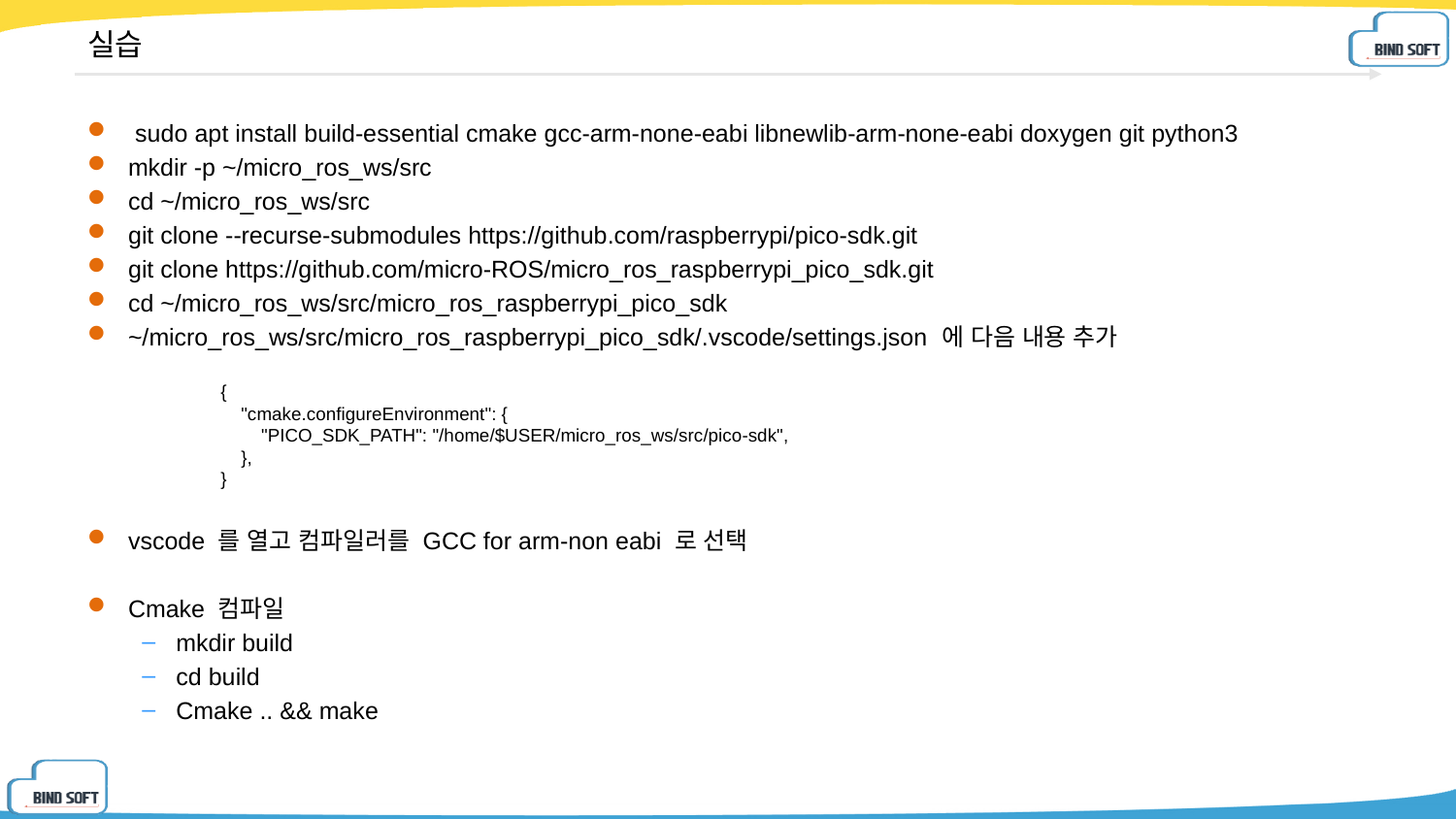

# 실습
 sudo apt install build-essential cmake gcc-arm-none-eabi libnewlib-arm-none-eabi doxygen git python3
mkdir -p ~/micro_ros_ws/src
cd ~/micro_ros_ws/src
git clone --recurse-submodules https://github.com/raspberrypi/pico-sdk.git
git clone https://github.com/micro-ROS/micro_ros_raspberrypi_pico_sdk.git
cd ~/micro_ros_ws/src/micro_ros_raspberrypi_pico_sdk
~/micro_ros_ws/src/micro_ros_raspberrypi_pico_sdk/.vscode/settings.json 에 다음 내용 추가

vscode 를 열고 컴파일러를 GCC for arm-non eabi 로 선택

Cmake 컴파일
mkdir build
cd build
Cmake .. && make

{
    "cmake.configureEnvironment": {
        "PICO_SDK_PATH": "/home/$USER/micro_ros_ws/src/pico-sdk",
    },
}